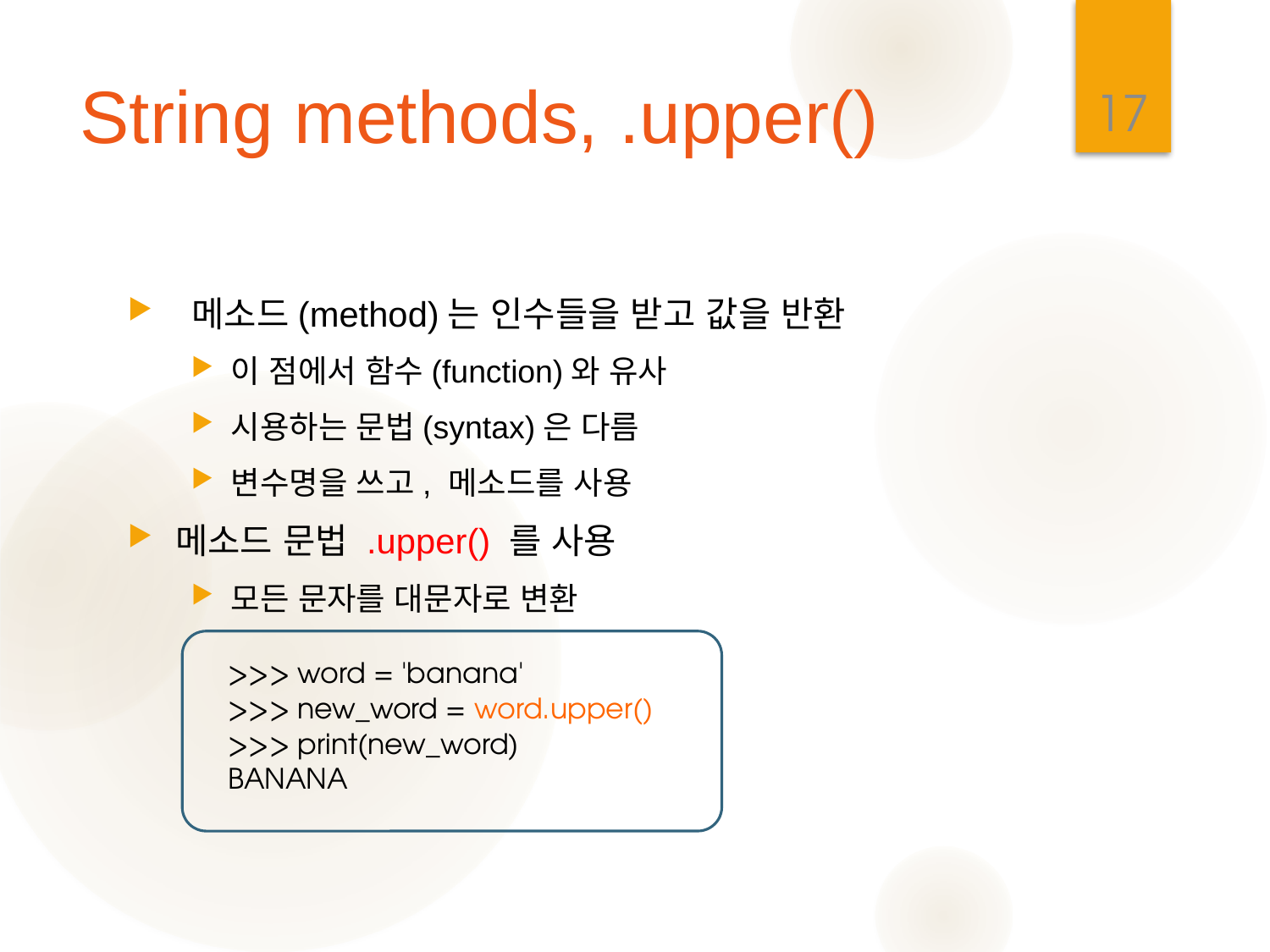

17
# String methods, .upper()
 메소드(method)는 인수들을 받고 값을 반환
이 점에서 함수(function)와 유사
시용하는 문법(syntax)은 다름
변수명을 쓰고, 메소드를 사용
메소드 문법 .upper() 를 사용
모든 문자를 대문자로 변환

>>> word = 'banana'
>>> new_word = word.upper()
>>> print(new_word)
BANANA